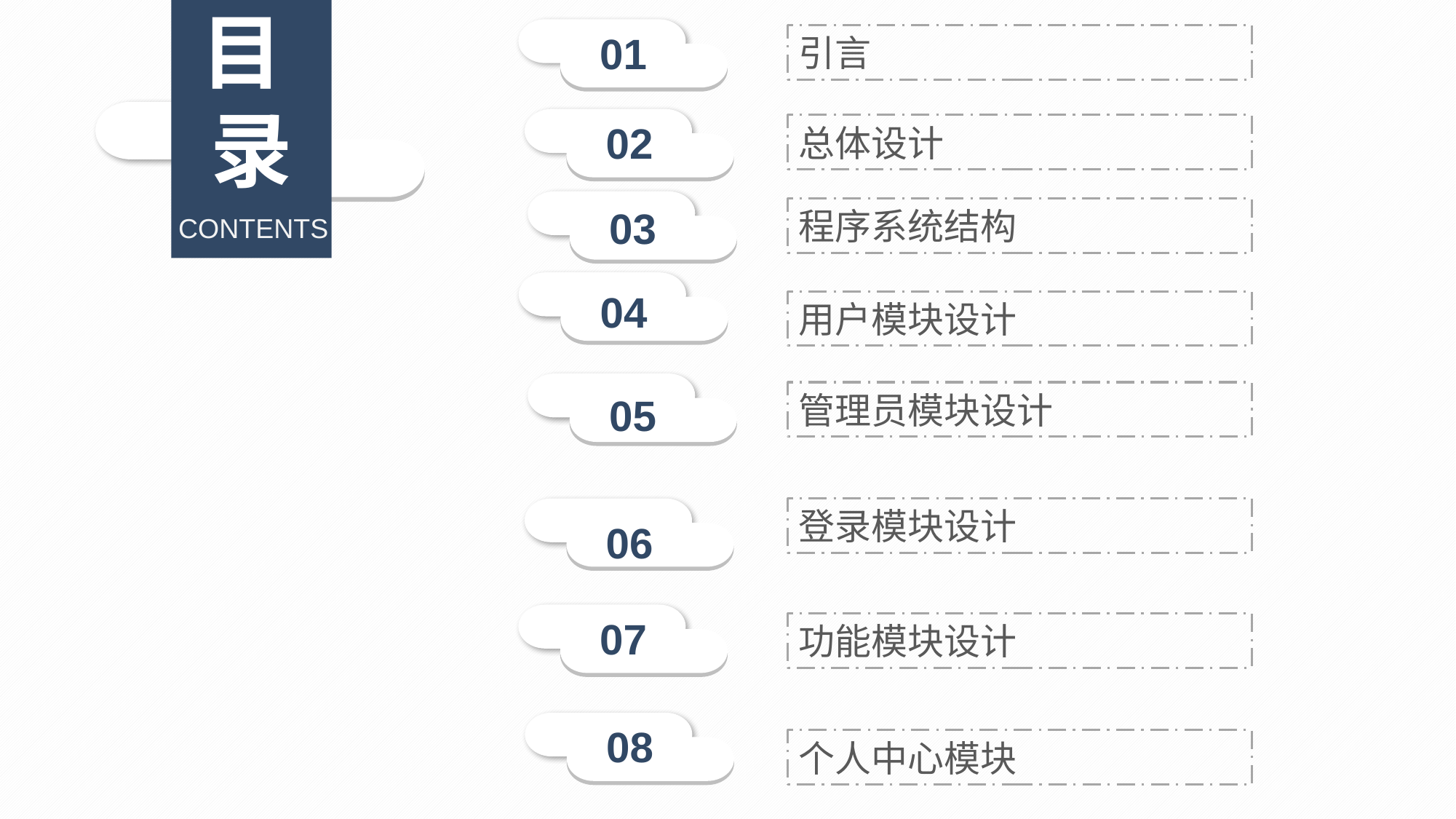

目
录

01
引言

02
总体设计

03
程序系统结构
CONTENTS

04
用户模块设计

05
管理员模块设计

06
登录模块设计

07
功能模块设计

08
个人中心模块